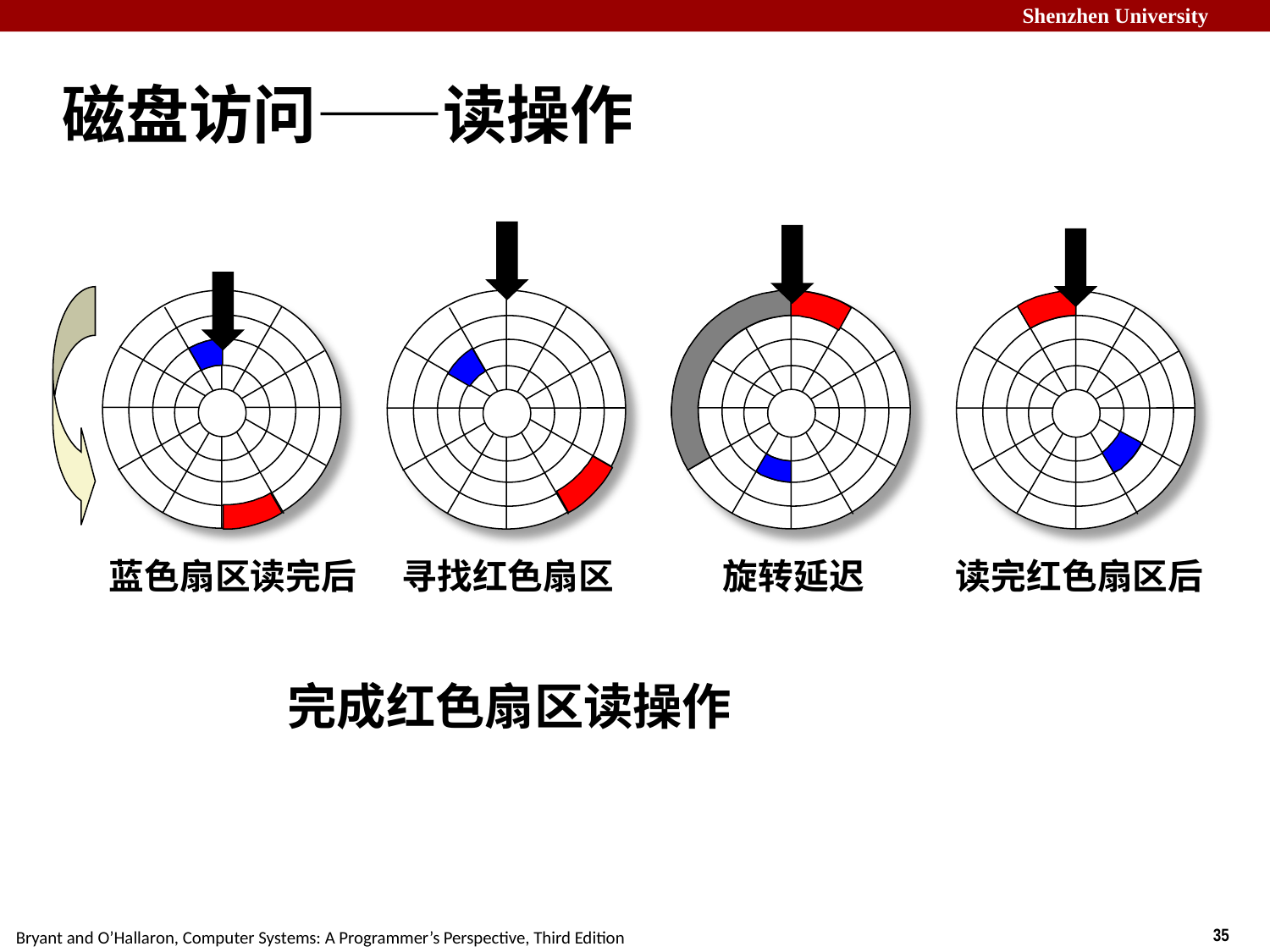

# 磁盘访问——读操作

蓝色扇区读完后
寻找红色扇区
旋转延迟
读完红色扇区后
完成红色扇区读操作